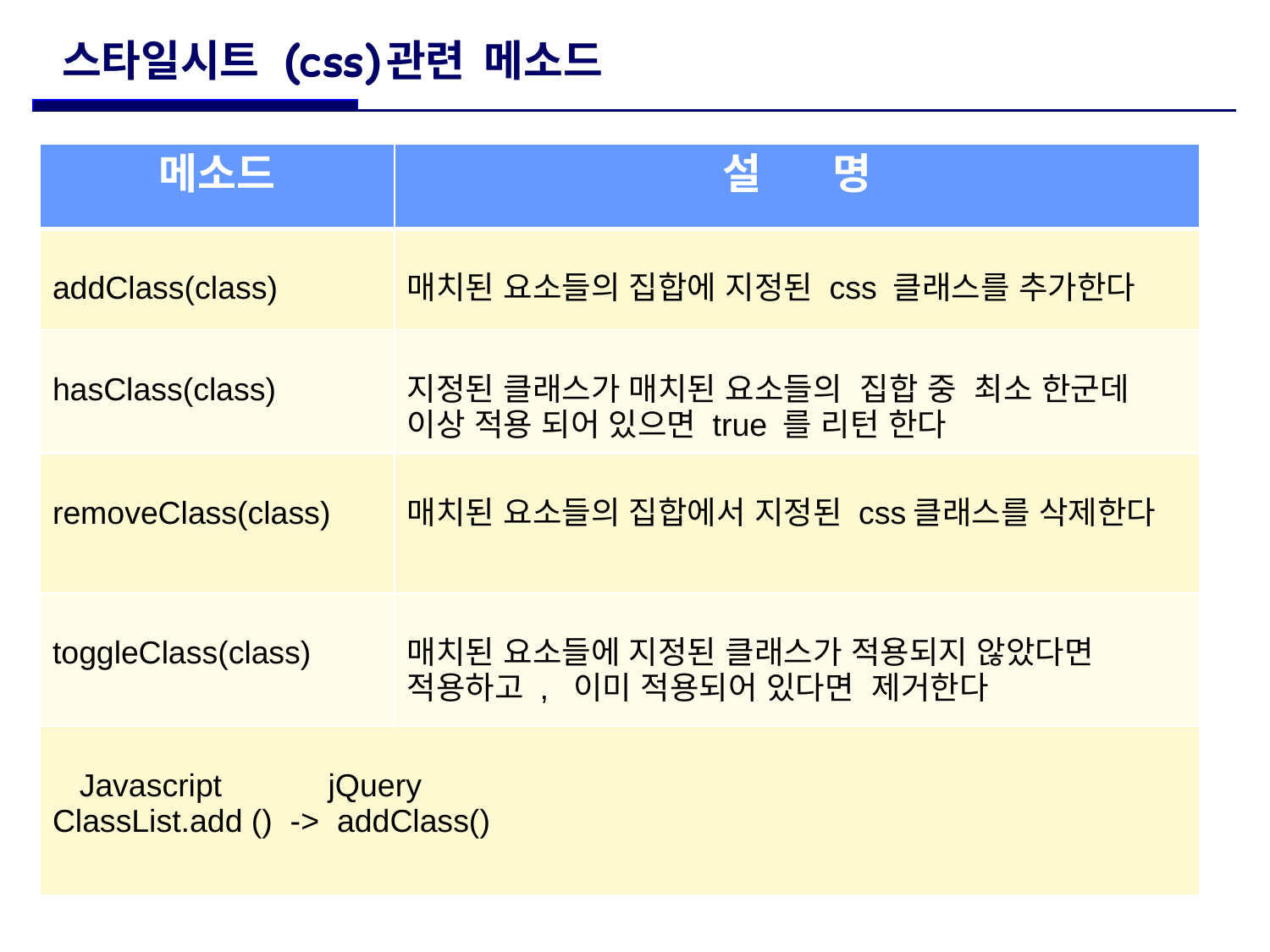

# 스타일시트 (css)관련 메소드
메소드
| 메소드 | 설 명 |
| --- | --- |
| addClass(class) | 매치된 요소들의 집합에 지정된 css 클래스를 추가한다 |
| hasClass(class) | 지정된 클래스가 매치된 요소들의 집합 중 최소 한군데 이상 적용 되어 있으면 true 를 리턴 한다 |
| removeClass(class) | 매치된 요소들의 집합에서 지정된 css클래스를 삭제한다 |
| toggleClass(class) | 매치된 요소들에 지정된 클래스가 적용되지 않았다면 적용하고 , 이미 적용되어 있다면 제거한다 |
| Javascript jQuery ClassList.add () -> addClass() |  |